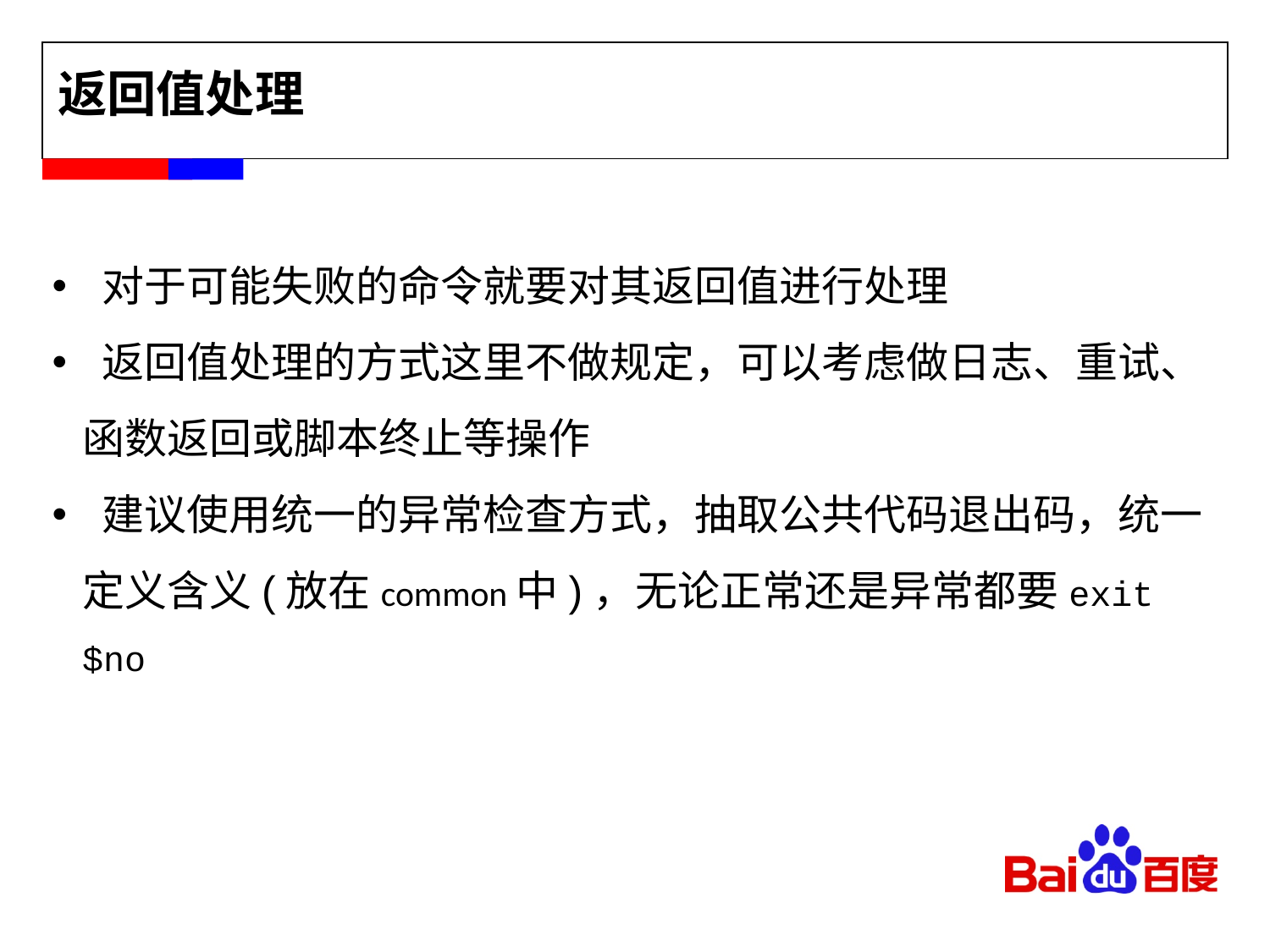

# 返回值处理
 对于可能失败的命令就要对其返回值进行处理
 返回值处理的方式这里不做规定，可以考虑做日志、重试、函数返回或脚本终止等操作
 建议使用统一的异常检查方式，抽取公共代码退出码，统一定义含义(放在common中)，无论正常还是异常都要exit $no